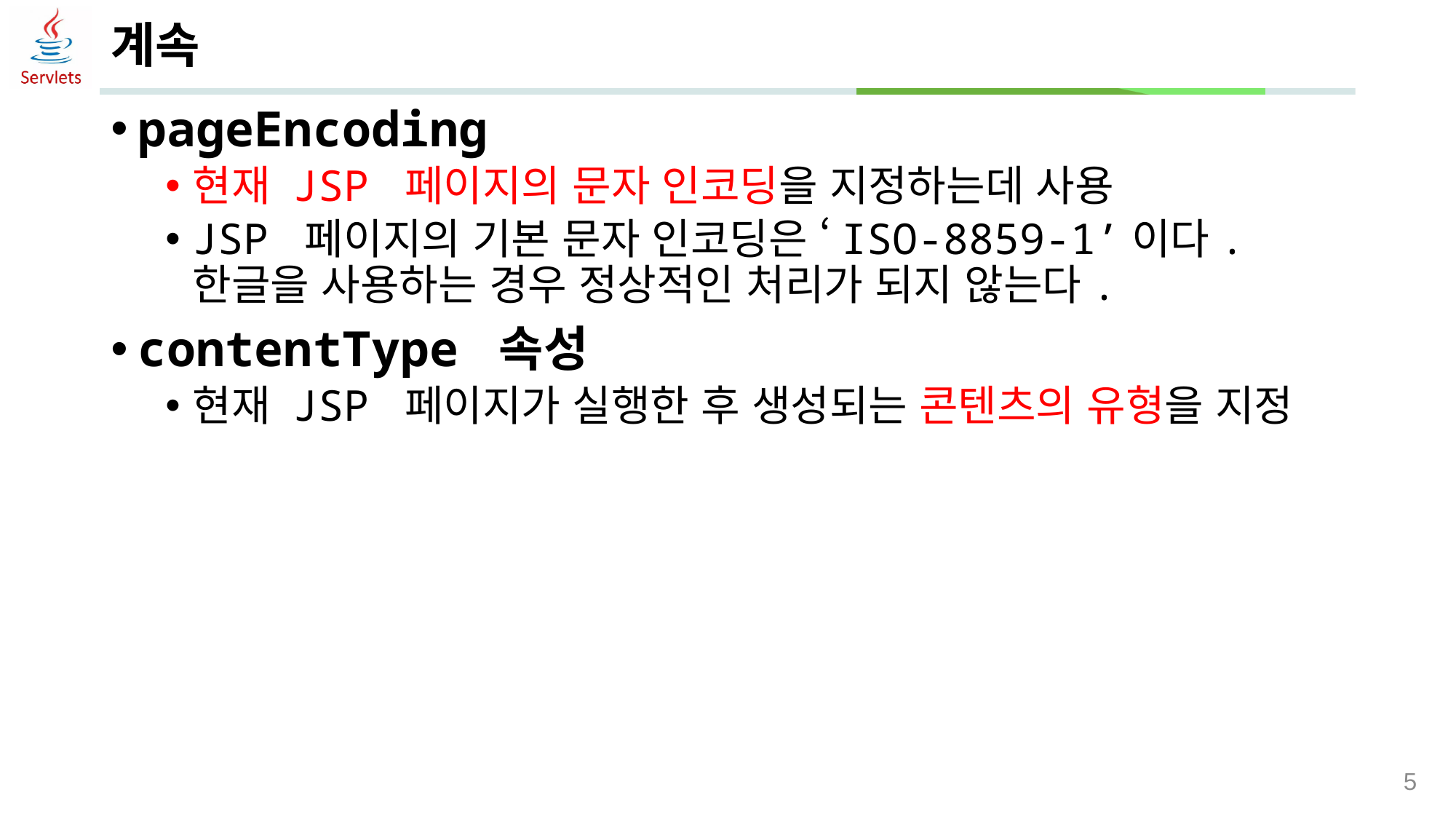

# 계속
pageEncoding
현재 JSP 페이지의 문자 인코딩을 지정하는데 사용
JSP 페이지의 기본 문자 인코딩은 ‘ISO-8859-1’이다. 한글을 사용하는 경우 정상적인 처리가 되지 않는다.
contentType 속성
현재 JSP 페이지가 실행한 후 생성되는 콘텐츠의 유형을 지정

5